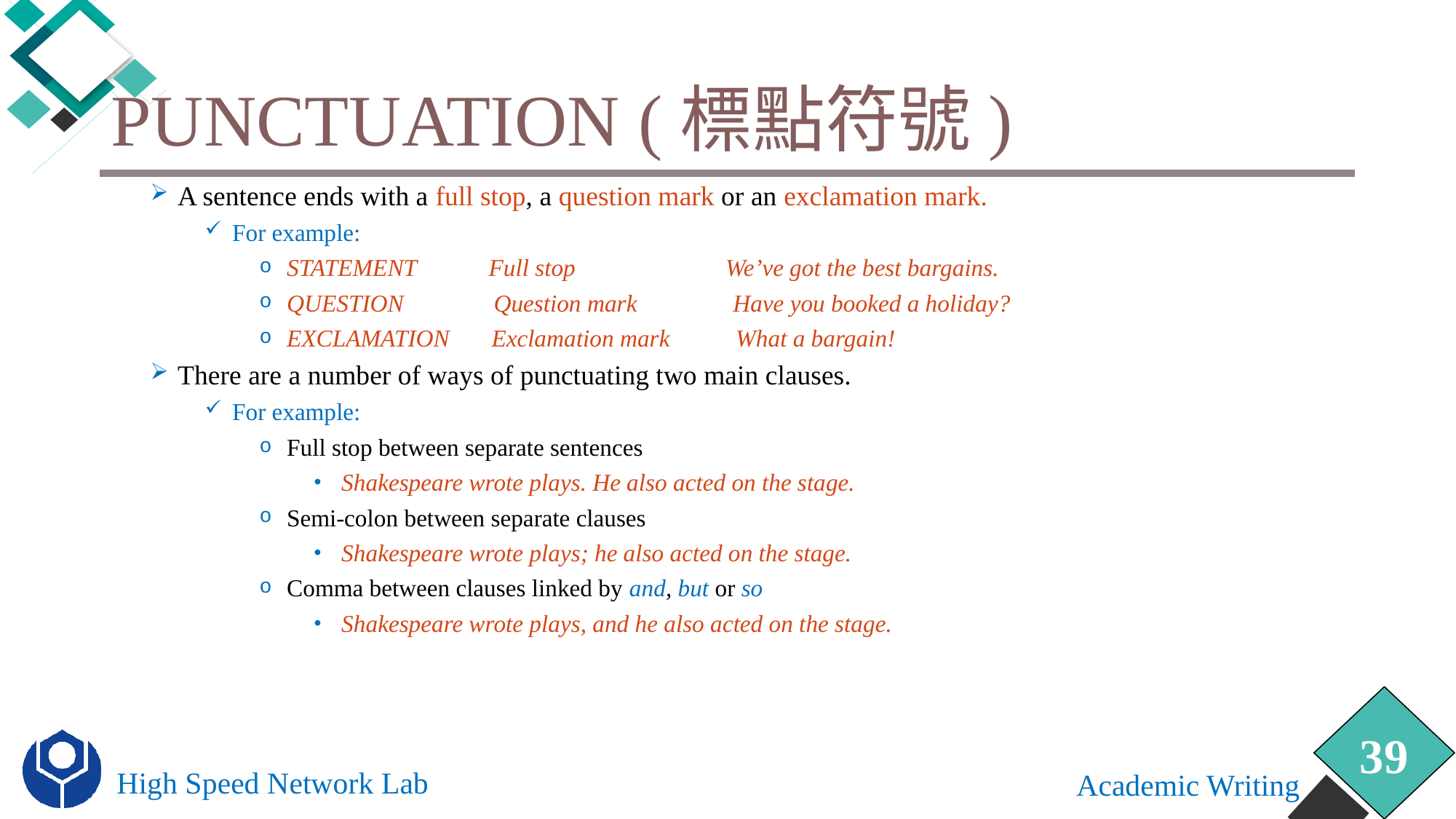

# Punctuation (標點符號)
A sentence ends with a full stop, a question mark or an exclamation mark.
For example:
STATEMENT            Full stop                         We’ve got the best bargains.
QUESTION               Question mark                Have you booked a holiday?
EXCLAMATION       Exclamation mark           What a bargain!
There are a number of ways of punctuating two main clauses.
For example:
Full stop between separate sentences
Shakespeare wrote plays. He also acted on the stage.
Semi-colon between separate clauses
Shakespeare wrote plays; he also acted on the stage.
Comma between clauses linked by and, but or so
Shakespeare wrote plays, and he also acted on the stage.